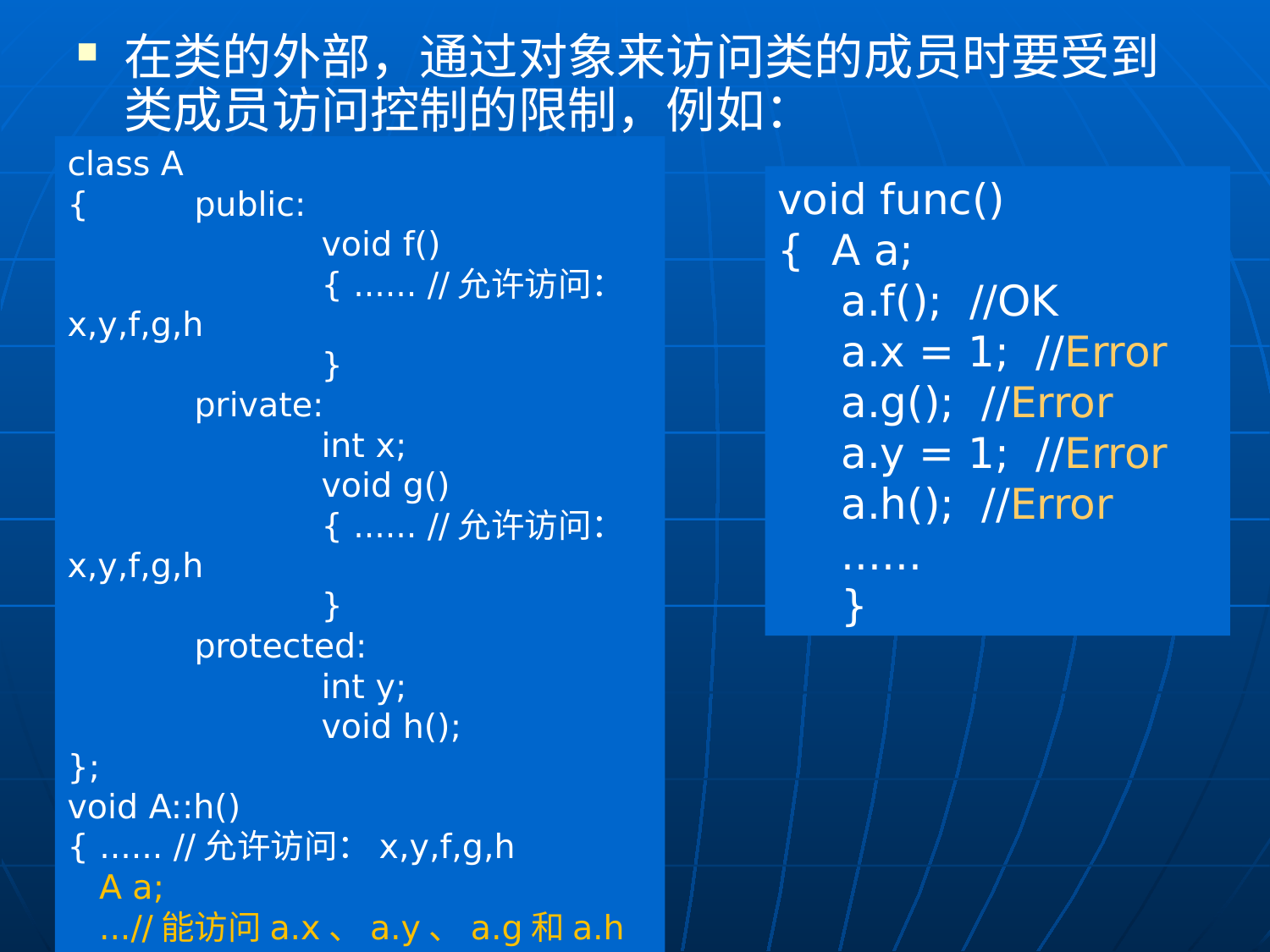

在类的外部，通过对象来访问类的成员时要受到类成员访问控制的限制，例如：

class A
{	public:
		void f()
		{ ...... //允许访问：x,y,f,g,h
		}
	private:
		int x;
		void g()
		{ ...... //允许访问：x,y,f,g,h
		}
	protected:
		int y;
		void h();
};
void A::h()
{ ...... //允许访问：x,y,f,g,h
   A a;
   ...//能访问a.x、a.y、a.g和a.h吗？
}
void func()
{  A a;
a.f();  //OK
a.x = 1;  //Error
a.g();  //Error
a.y = 1;  //Error
a.h();  //Error
......
}